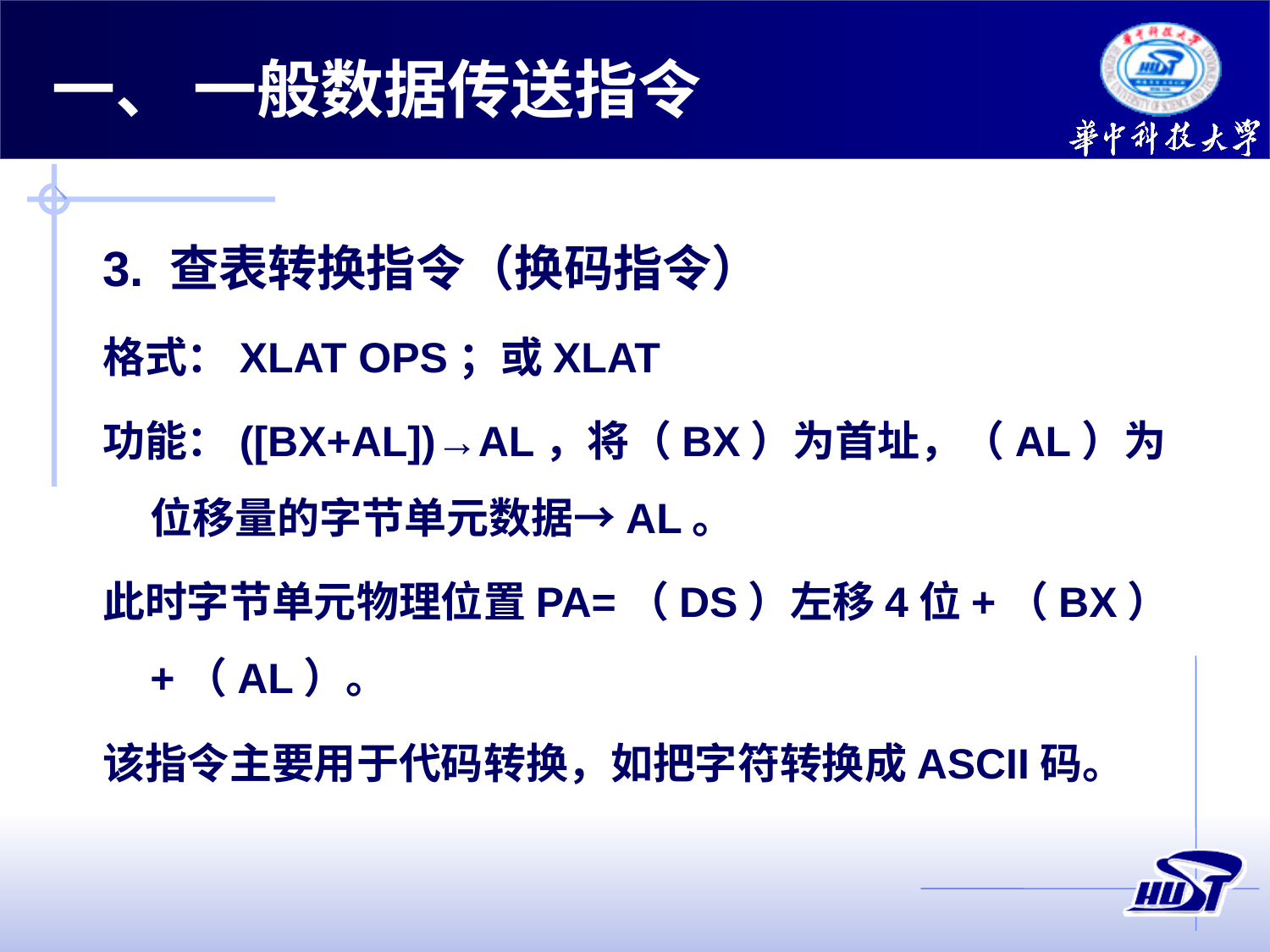

# 一、 一般数据传送指令
3. 查表转换指令（换码指令）
格式：XLAT OPS；或XLAT
功能：([BX+AL])→AL，将（BX）为首址，（AL）为位移量的字节单元数据→AL。
此时字节单元物理位置PA=（DS）左移4位+（BX）+（AL）。
该指令主要用于代码转换，如把字符转换成ASCII码。